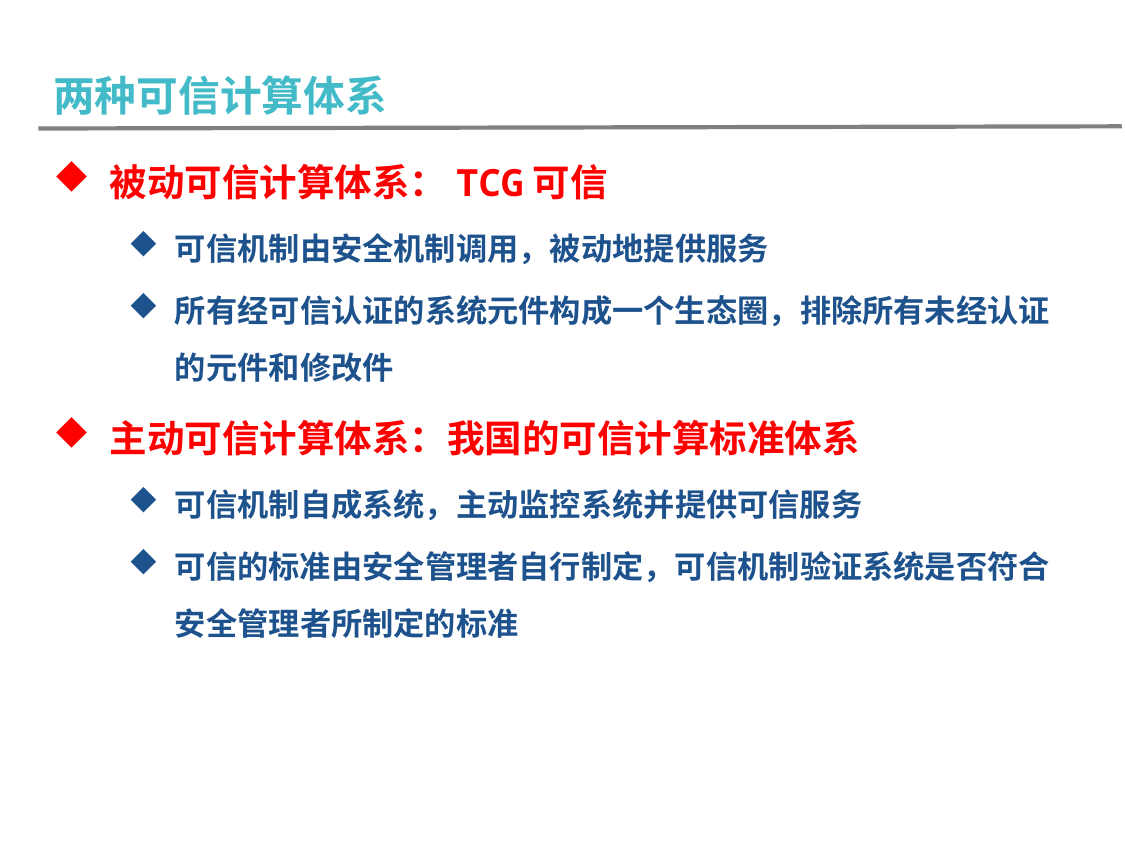

两种可信计算体系
两种可信计算体系
被动可信计算体系：TCG可信
可信机制由安全机制调用，被动地提供服务
所有经可信认证的系统元件构成一个生态圈，排除所有未经认证的元件和修改件
主动可信计算体系：我国的可信计算标准体系
可信机制自成系统，主动监控系统并提供可信服务
可信的标准由安全管理者自行制定，可信机制验证系统是否符合安全管理者所制定的标准

可信计算北京市重点实验室
*
*